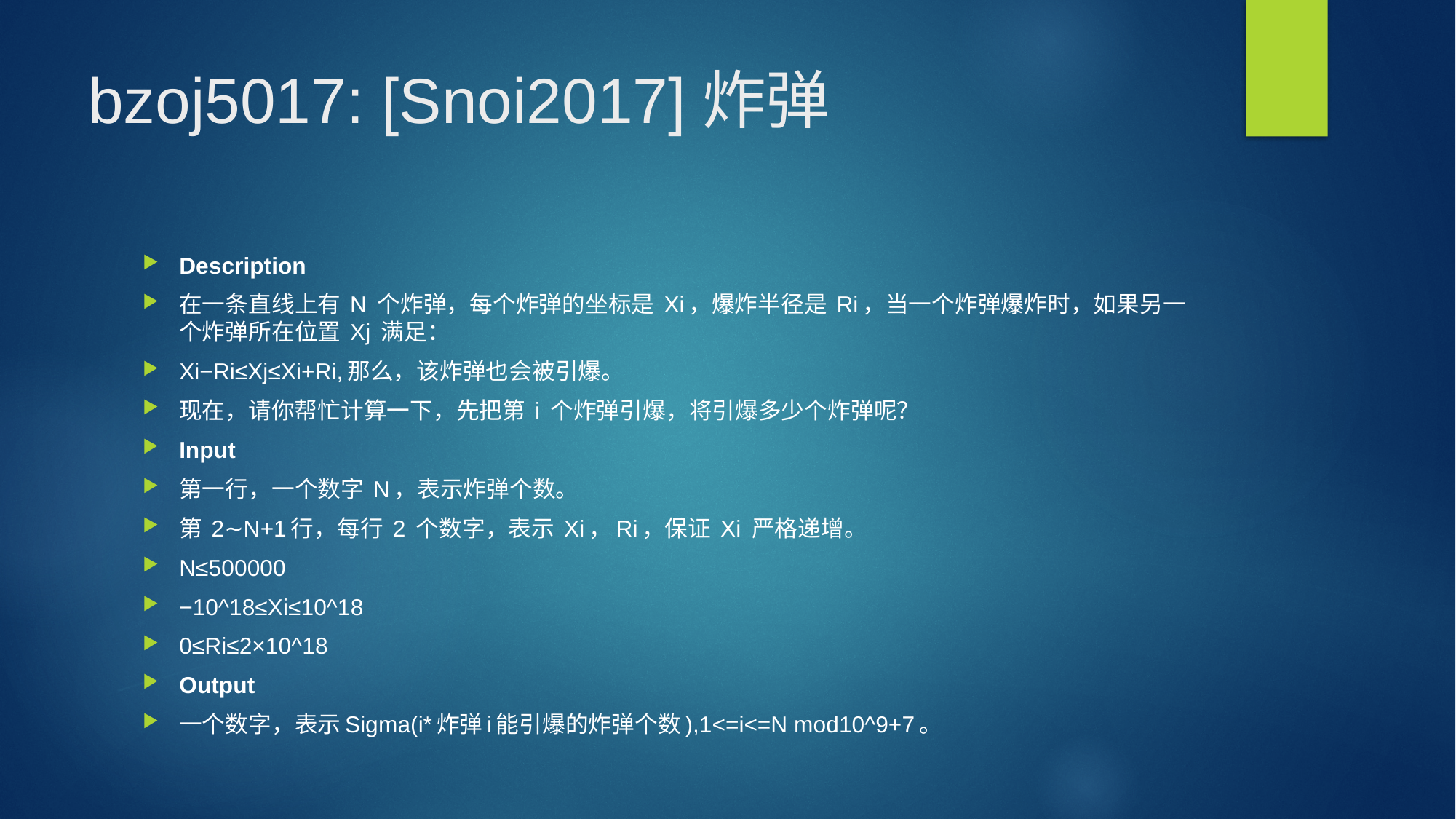

# bzoj5017: [Snoi2017]炸弹
Description
在一条直线上有 N 个炸弹，每个炸弹的坐标是 Xi，爆炸半径是 Ri，当一个炸弹爆炸时，如果另一个炸弹所在位置 Xj 满足：
Xi−Ri≤Xj≤Xi+Ri,那么，该炸弹也会被引爆。
现在，请你帮忙计算一下，先把第 i 个炸弹引爆，将引爆多少个炸弹呢？
Input
第一行，一个数字 N，表示炸弹个数。
第 2∼N+1行，每行 2 个数字，表示 Xi，Ri，保证 Xi 严格递增。
N≤500000
−10^18≤Xi≤10^18
0≤Ri≤2×10^18
Output
一个数字，表示Sigma(i*炸弹i能引爆的炸弹个数),1<=i<=N mod10^9+7。